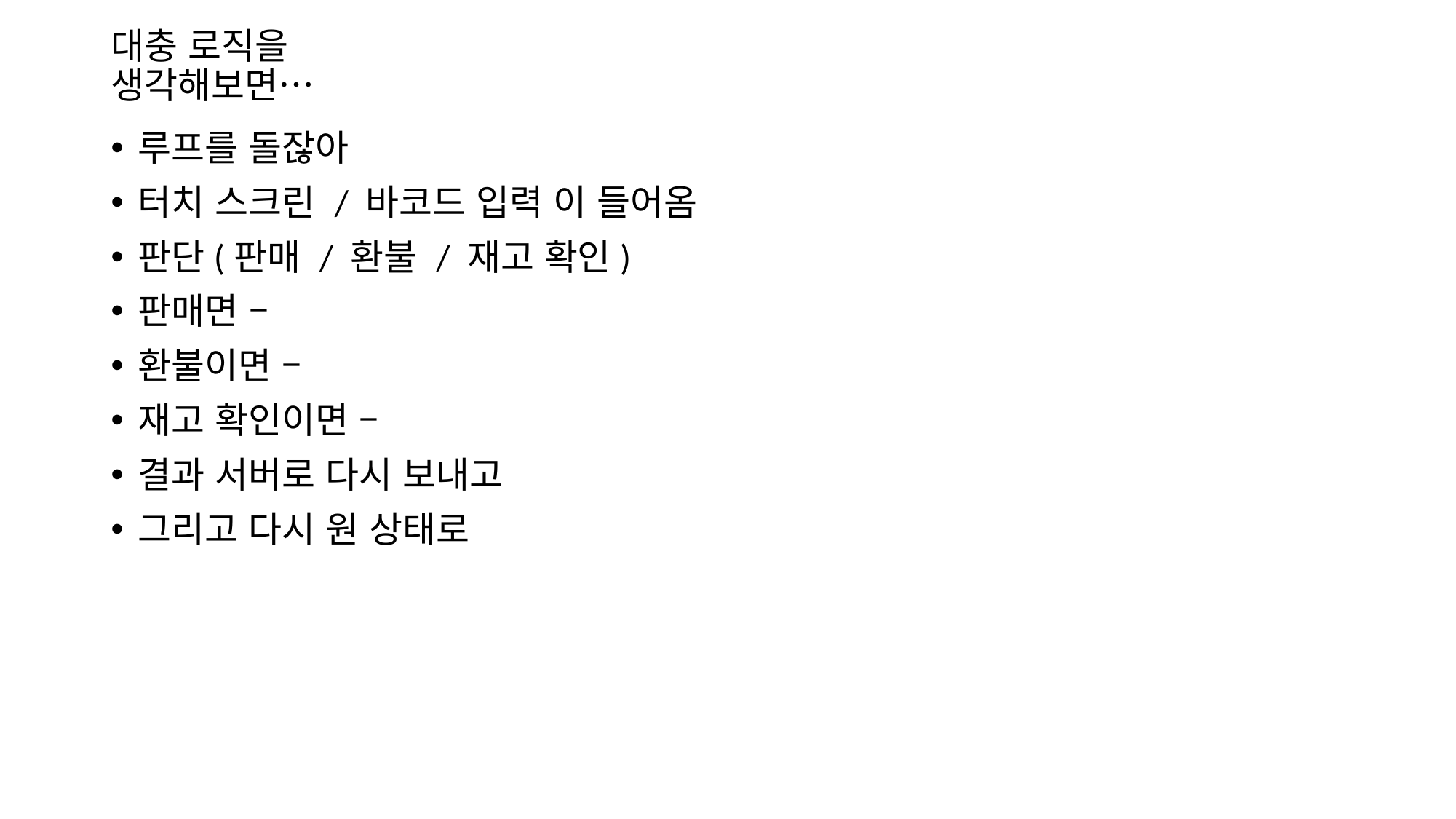

# 대충 로직을 생각해보면…
루프를 돌잖아
터치 스크린 / 바코드 입력 이 들어옴
판단(판매 / 환불 / 재고 확인)
판매면 –
환불이면 –
재고 확인이면 –
결과 서버로 다시 보내고
그리고 다시 원 상태로